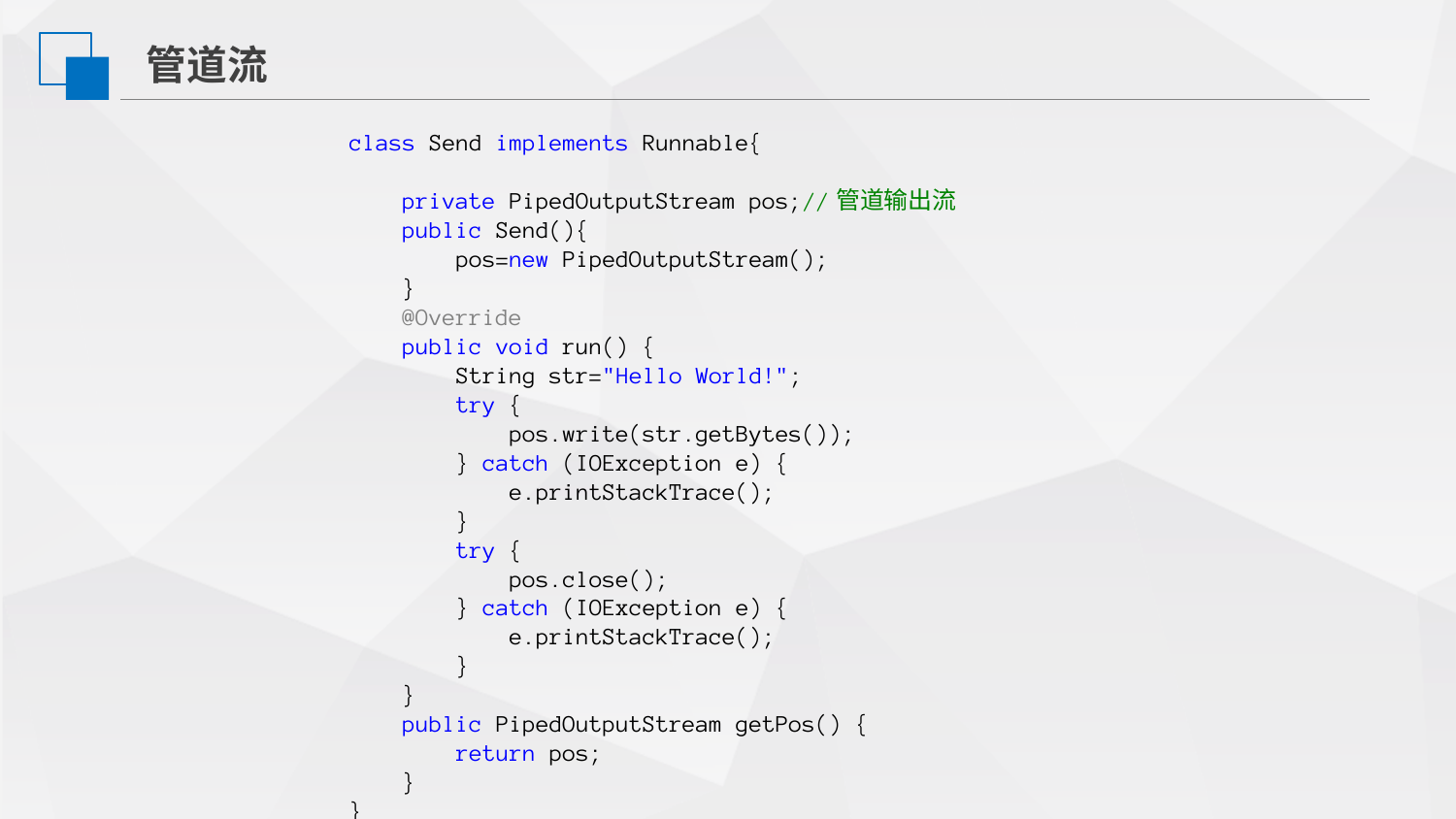

管道流
class Send implements Runnable{

    private PipedOutputStream pos;//管道输出流
    public Send(){
        pos=new PipedOutputStream();
    }
    @Override
    public void run() {
        String str="Hello World!";
        try {
            pos.write(str.getBytes());
        } catch (IOException e) {
            e.printStackTrace();
        }
        try {
            pos.close();
        } catch (IOException e) {
            e.printStackTrace();
        }
    }
    public PipedOutputStream getPos() {
        return pos;
    }
}